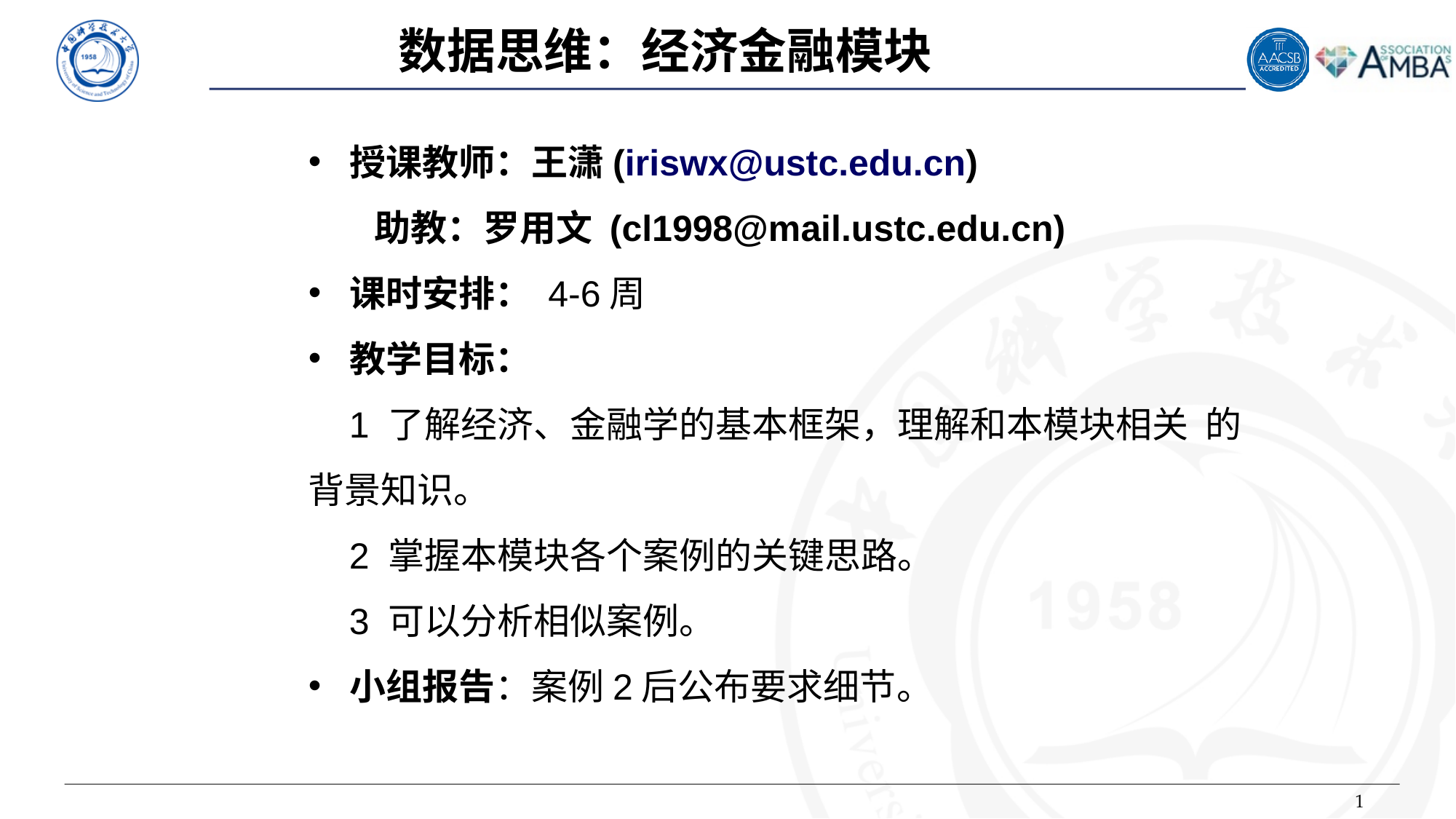

数据思维：经济金融模块
授课教师：王潇(iriswx@ustc.edu.cn)
       助教：罗用文 (cl1998@mail.ustc.edu.cn)
课时安排： 4-6周
教学目标：
    1 了解经济、金融学的基本框架，理解和本模块相关  的背景知识。
    2 掌握本模块各个案例的关键思路。
    3 可以分析相似案例。
小组报告：案例2后公布要求细节。